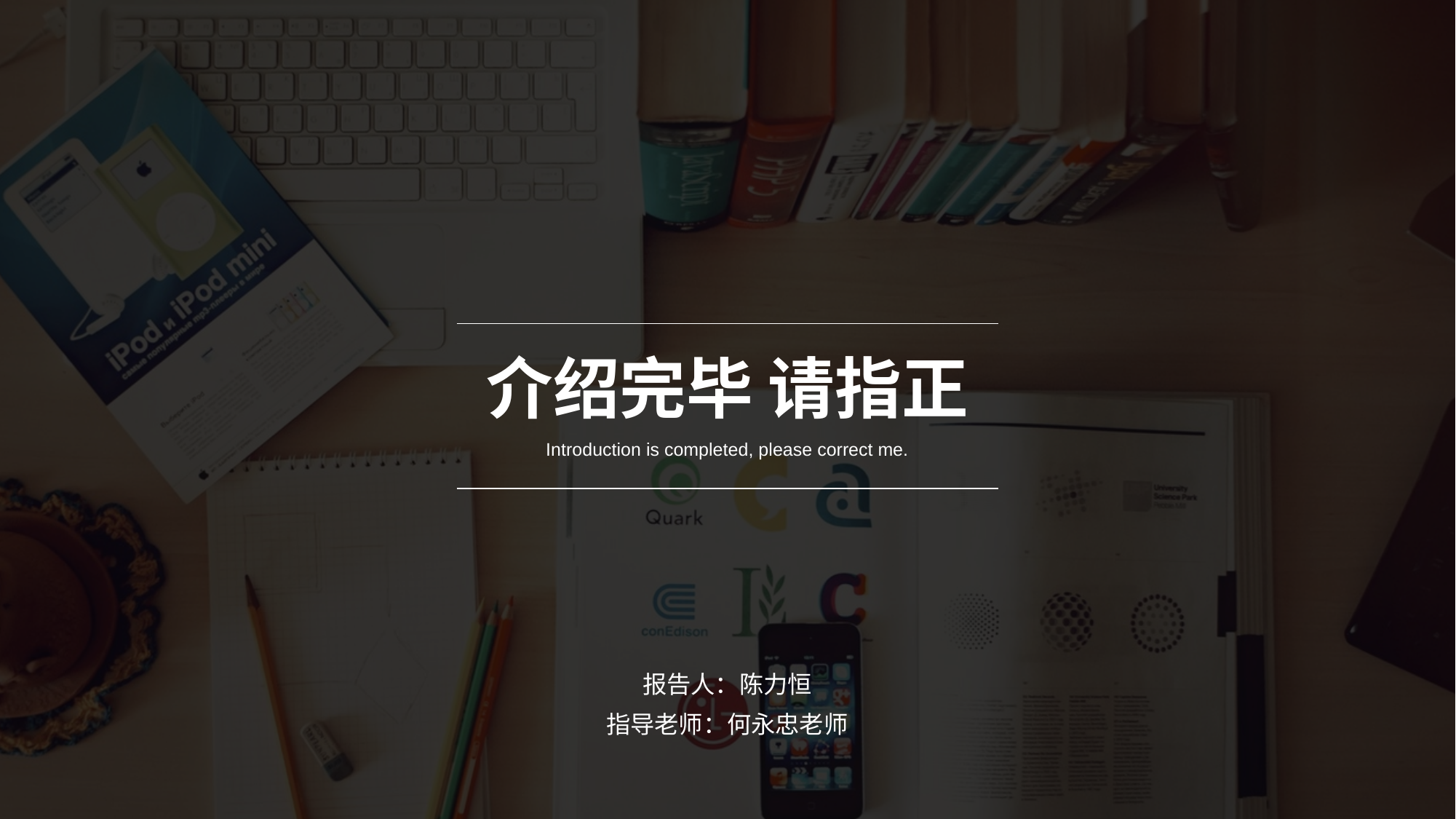

介绍完毕 请指正
Introduction is completed, please correct me.
报告人：陈力恒
指导老师：何永忠老师